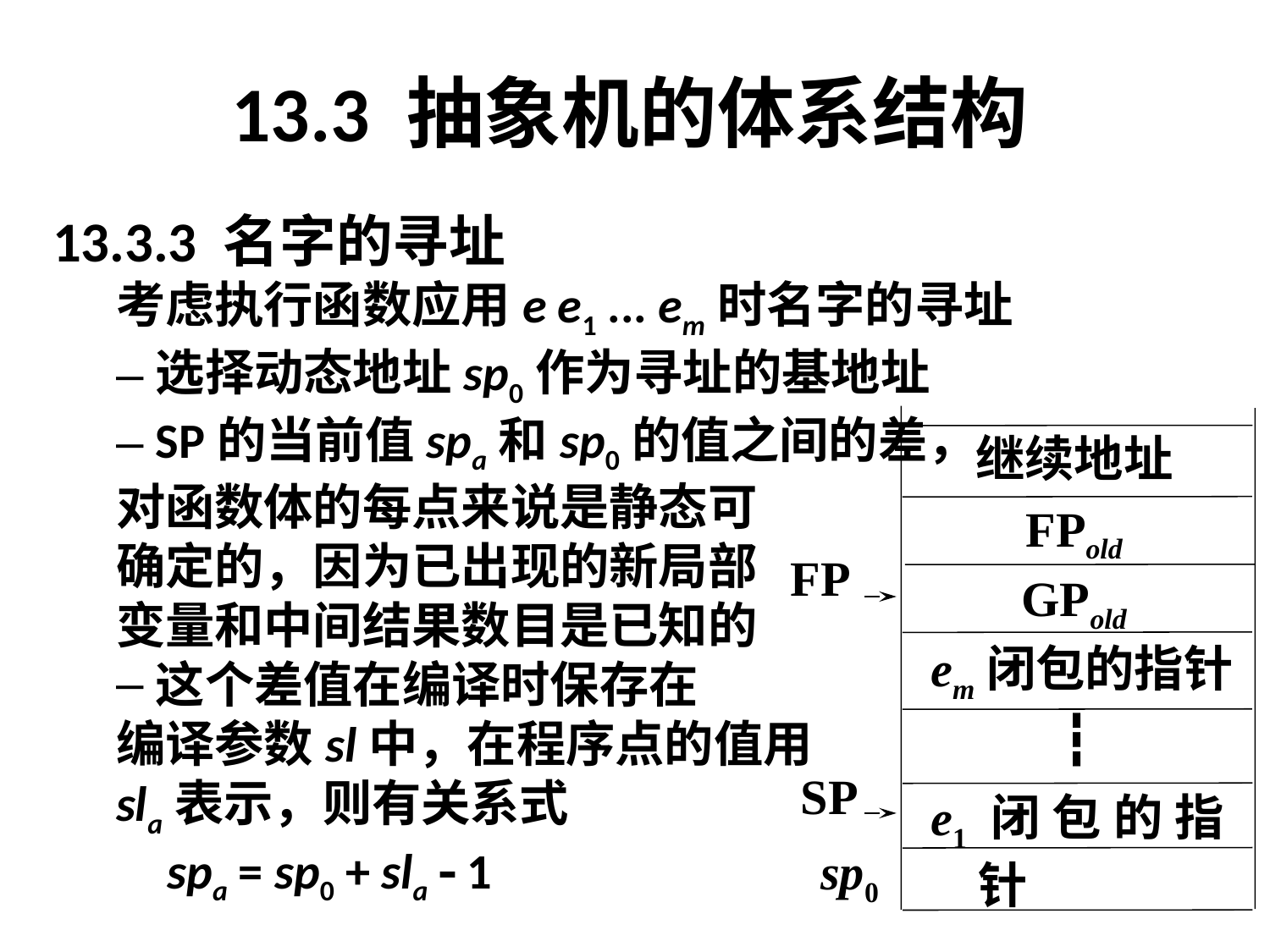

# 13.3 抽象机的体系结构
13.3.3 名字的寻址
考虑执行函数应用e e1 ... em时名字的寻址
选择动态地址sp0作为寻址的基地址
SP的当前值spa和sp0的值之间的差，
对函数体的每点来说是静态可
确定的，因为已出现的新局部
变量和中间结果数目是已知的
这个差值在编译时保存在
编译参数sl中，在程序点的值用
sla表示，则有关系式
	 spa = sp0 + sla − 1

继续地址
FPold

FP

GPold

em闭包的指针
┇

SP

e1闭包的指针

sp0